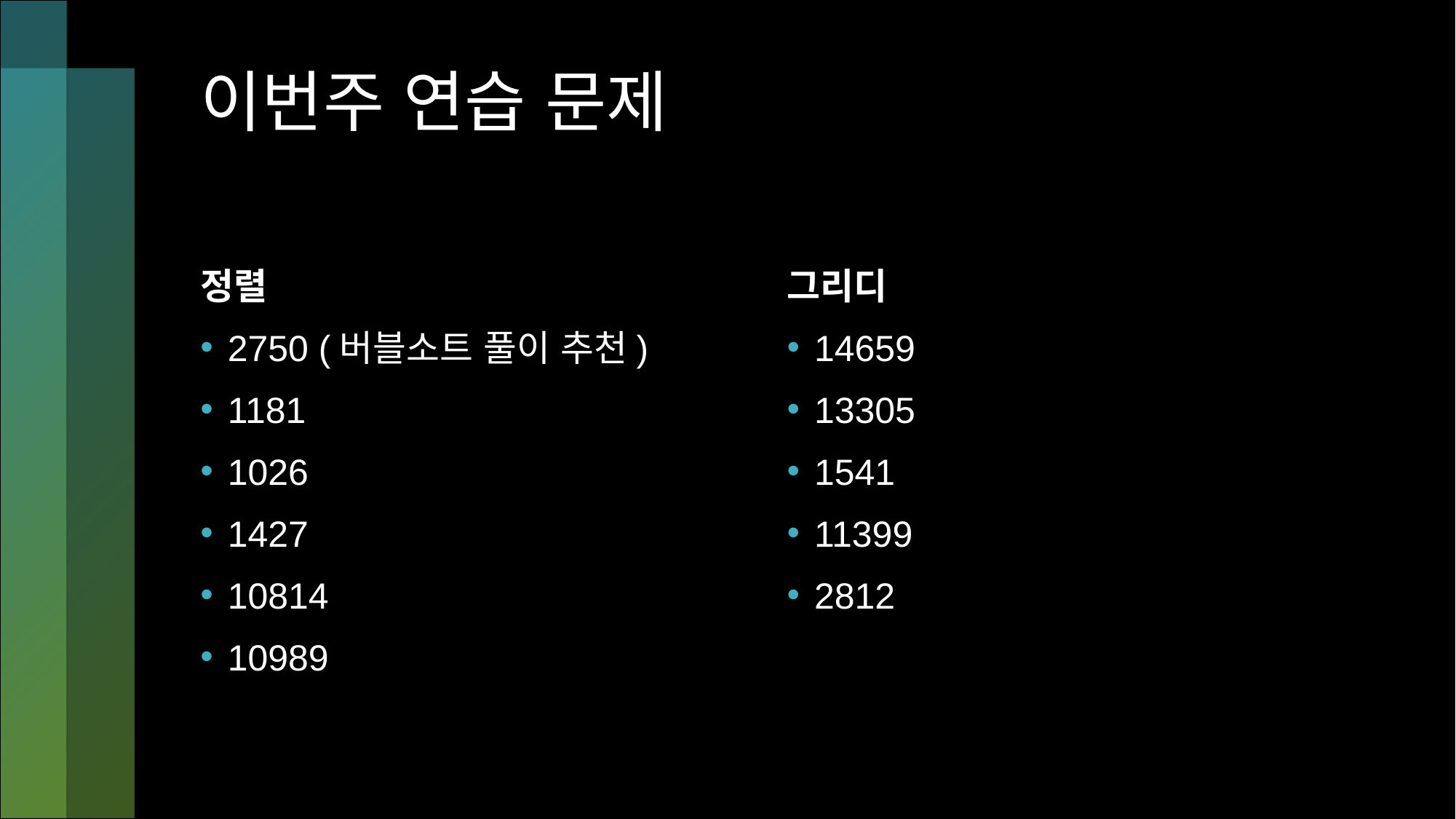

# 이번주 연습 문제
정렬
2750 (버블소트 풀이 추천)
1181
1026
1427
10814
10989
그리디
14659
13305
1541
11399
2812